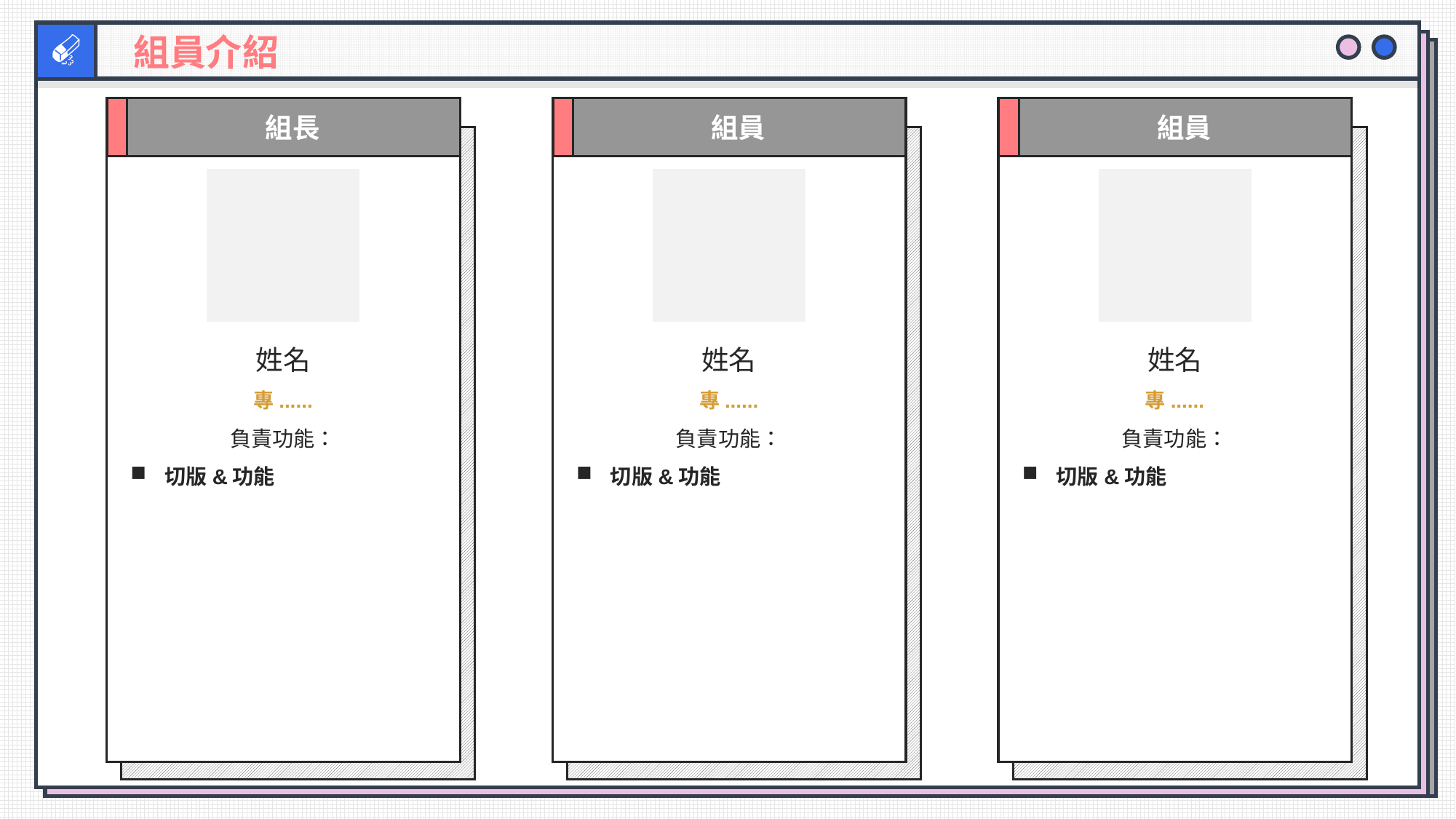

組員介紹

	  組長

姓名
專......
負責功能：
切版&功能

	  組員

姓名
專......
負責功能：
切版&功能

	  組員

姓名
專......
負責功能：
切版&功能